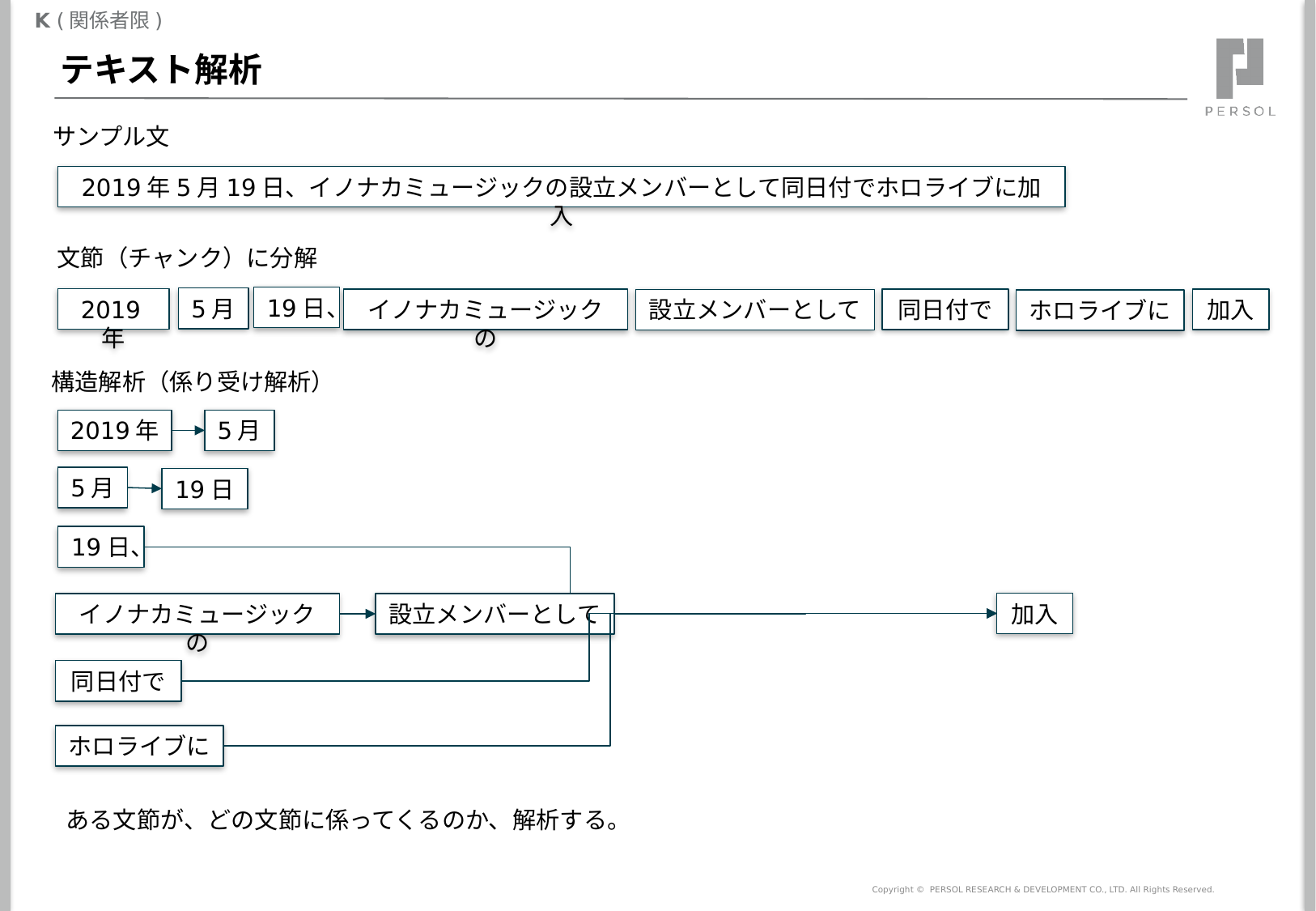

# テキスト解析
サンプル文
2019年5月19日、イノナカミュージックの設立メンバーとして同日付でホロライブに加入
文節（チャンク）に分解
19日、
5月
2019年
イノナカミュージックの
同日付で
加入
設立メンバーとして
ホロライブに
構造解析（係り受け解析）
5月
2019年
5月
19日
19日、
加入
設立メンバーとして
イノナカミュージックの
同日付で
ホロライブに
ある文節が、どの文節に係ってくるのか、解析する。